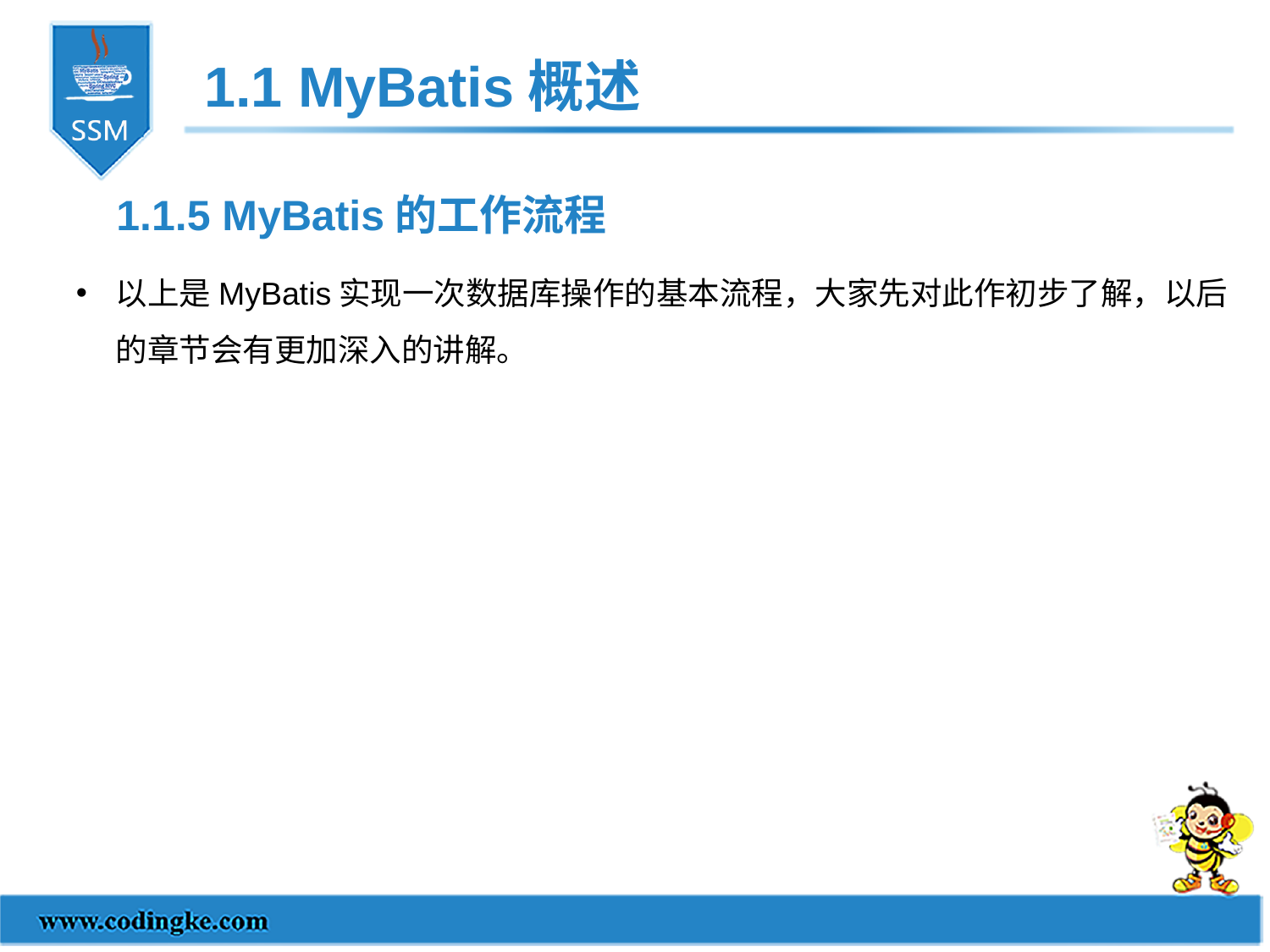

1.1 MyBatis概述
1.1.5 MyBatis的工作流程
以上是MyBatis实现一次数据库操作的基本流程，大家先对此作初步了解，以后的章节会有更加深入的讲解。